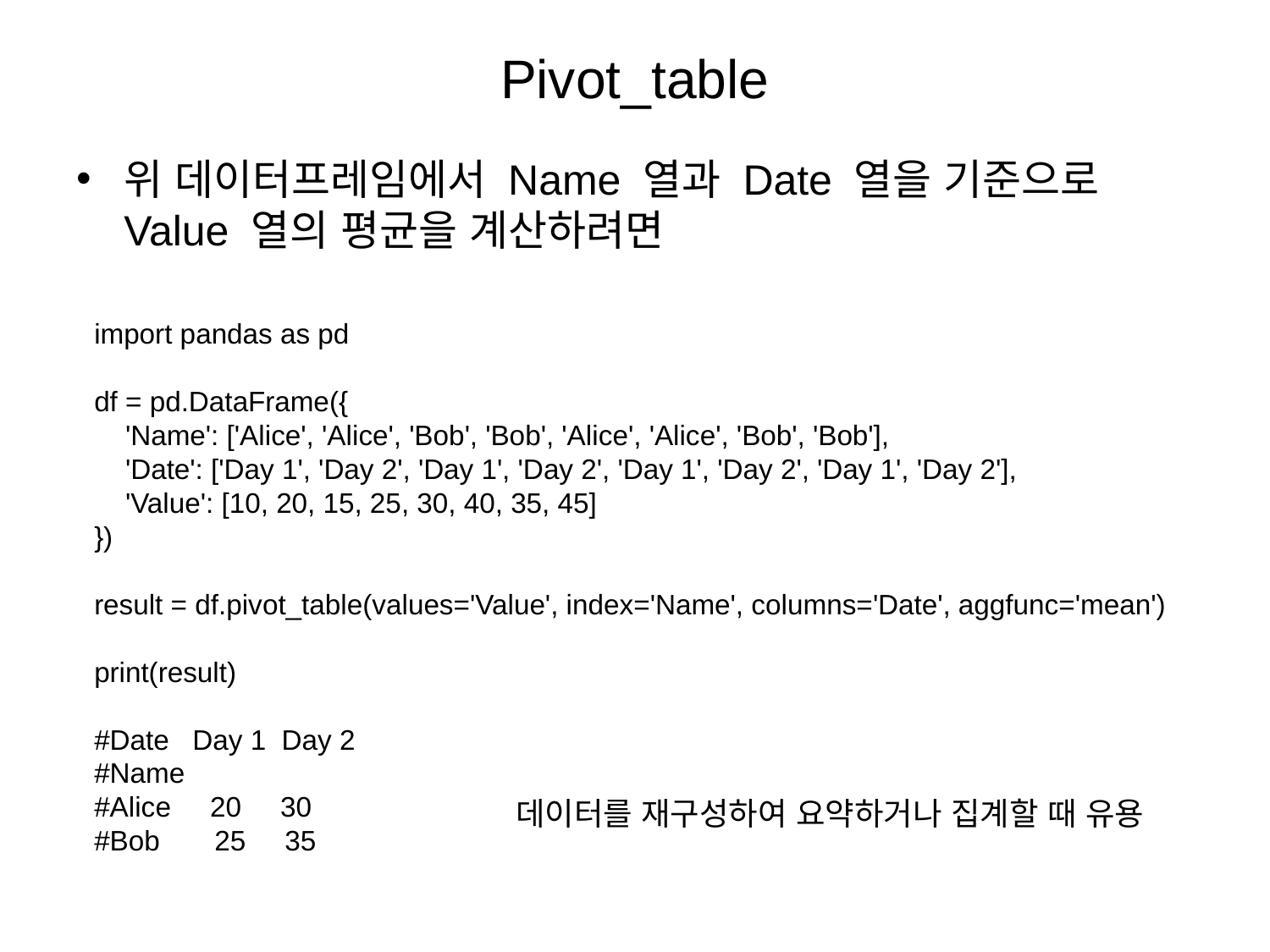

# Pivot_table
위 데이터프레임에서 Name 열과 Date 열을 기준으로 Value 열의 평균을 계산하려면

import pandas as pd

df = pd.DataFrame({
    'Name': ['Alice', 'Alice', 'Bob', 'Bob', 'Alice', 'Alice', 'Bob', 'Bob'],
    'Date': ['Day 1', 'Day 2', 'Day 1', 'Day 2', 'Day 1', 'Day 2', 'Day 1', 'Day 2'],
    'Value': [10, 20, 15, 25, 30, 40, 35, 45]
})

result = df.pivot_table(values='Value', index='Name', columns='Date', aggfunc='mean')

print(result)

#Date   Day 1  Day 2
#Name
#Alice     20     30
#Bob       25     35
데이터를 재구성하여 요약하거나 집계할 때 유용